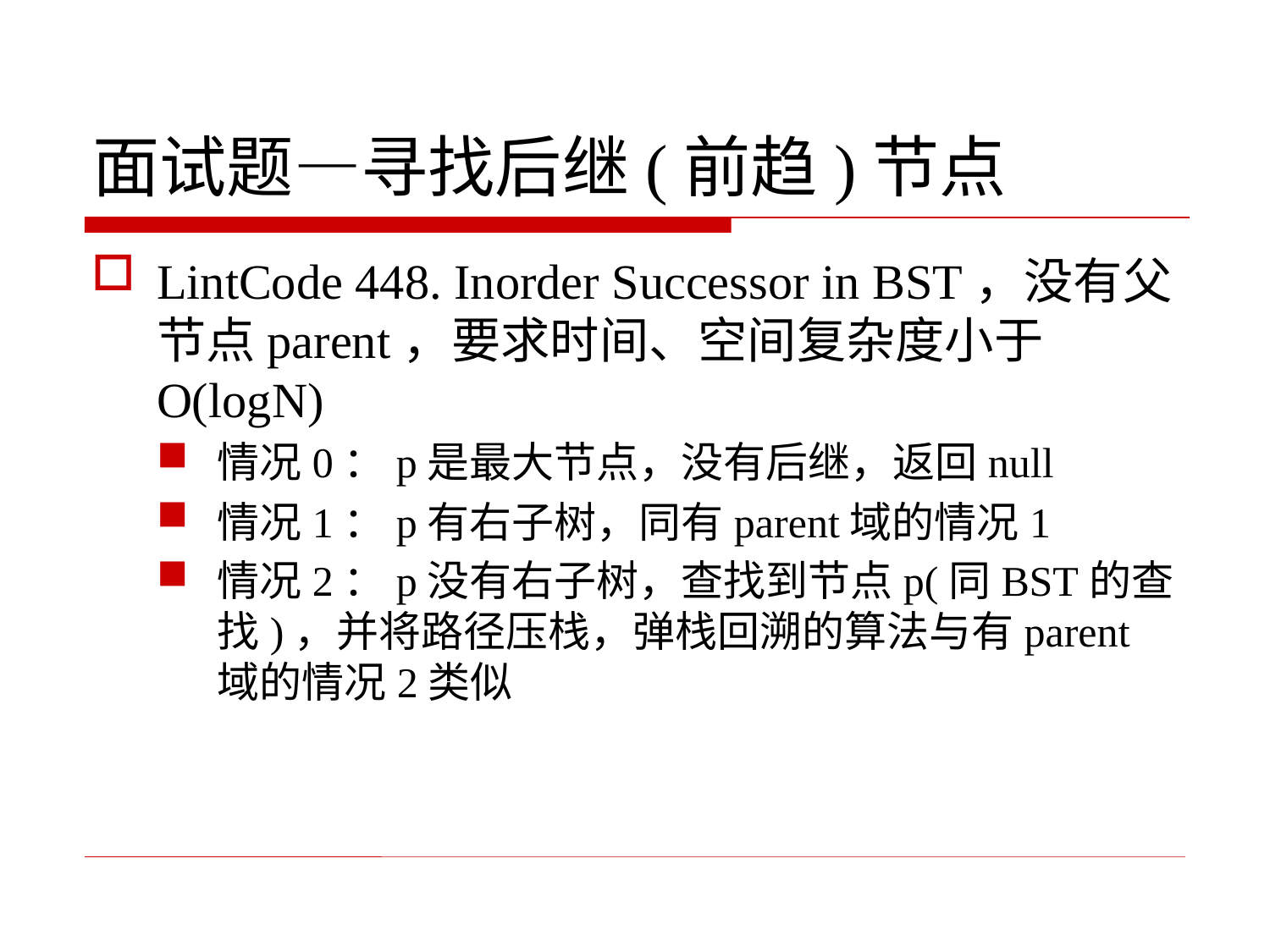

# 面试题—寻找后继(前趋)节点
LintCode 448. Inorder Successor in BST，没有父节点parent，要求时间、空间复杂度小于O(logN)
情况0：p是最大节点，没有后继，返回null
情况1：p有右子树，同有parent域的情况1
情况2：p没有右子树，查找到节点p(同BST的查找)，并将路径压栈，弹栈回溯的算法与有parent域的情况2类似